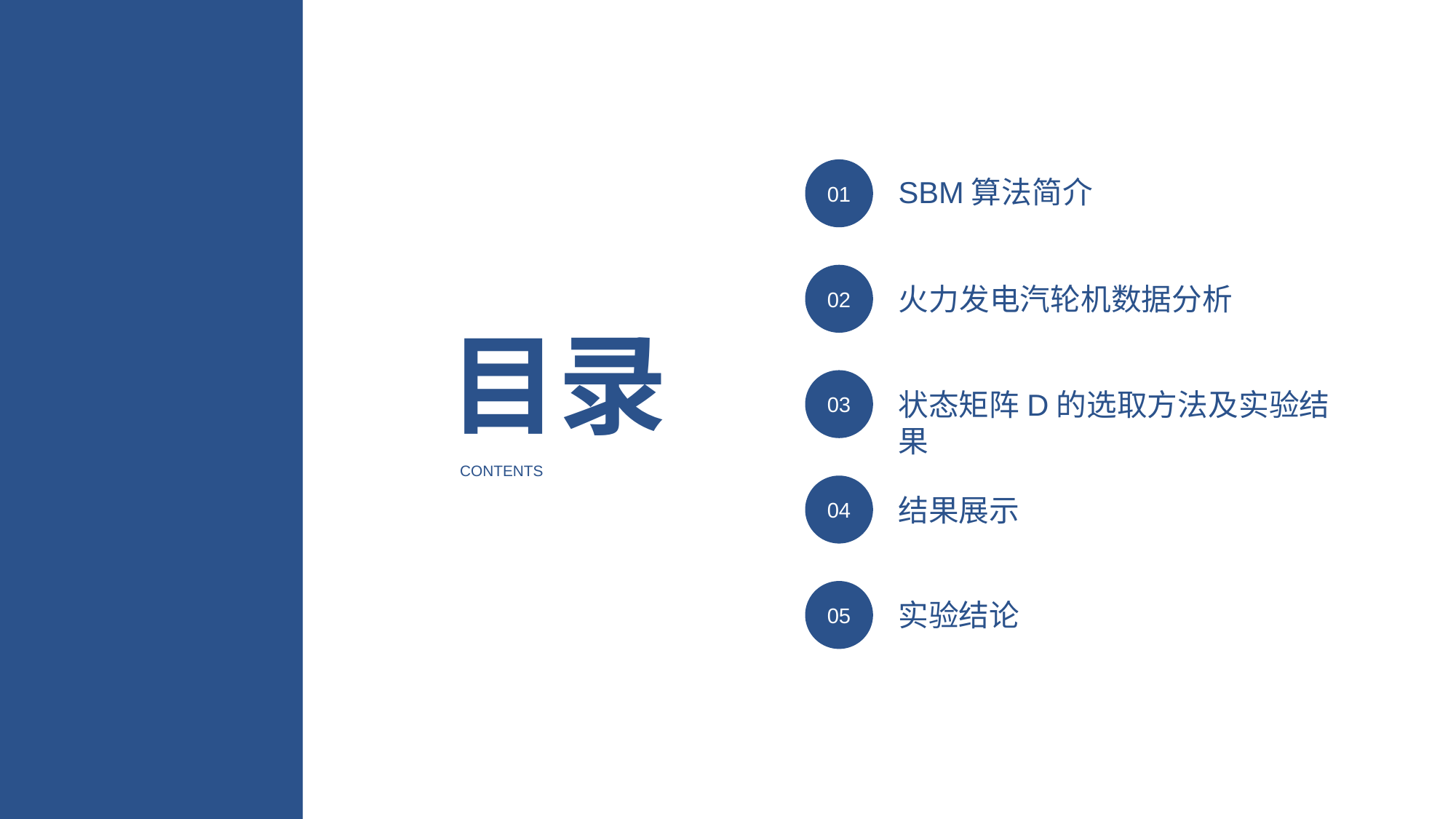

01
SBM算法简介
02
火力发电汽轮机数据分析
目录
03
状态矩阵D的选取方法及实验结果
CONTENTS
04
结果展示
05
实验结论